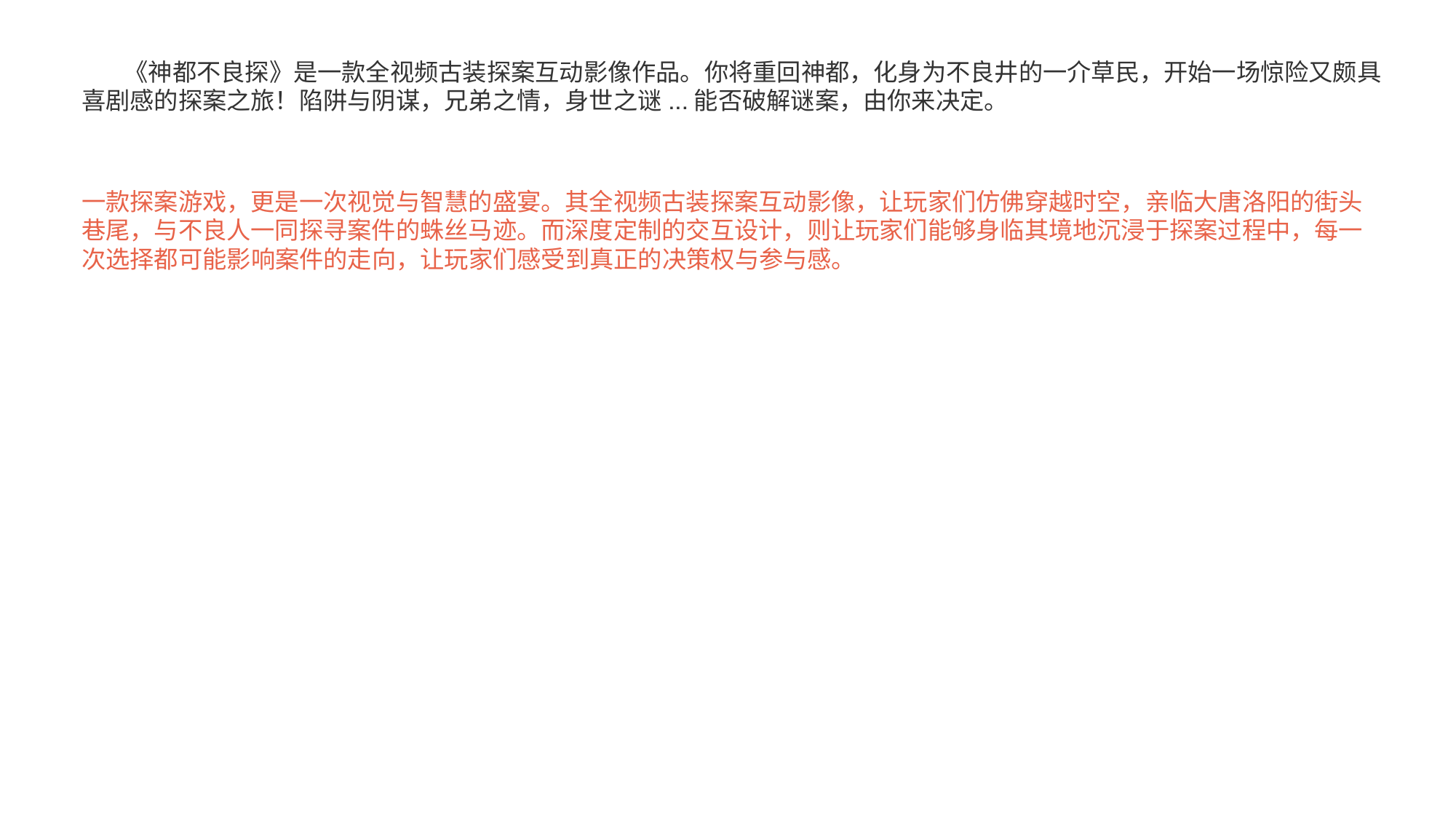

《神都不良探》是一款全视频古装探案互动影像作品。你将重回神都，化身为不良井的一介草民，开始一场惊险又颇具喜剧感的探案之旅！陷阱与阴谋，兄弟之情，身世之谜...能否破解谜案，由你来决定。

一款探案游戏，更是一次视觉与智慧的盛宴。其全视频古装探案互动影像，让玩家们仿佛穿越时空，亲临大唐洛阳的街头巷尾，与不良人一同探寻案件的蛛丝马迹。而深度定制的交互设计，则让玩家们能够身临其境地沉浸于探案过程中，每一次选择都可能影响案件的走向，让玩家们感受到真正的决策权与参与感。